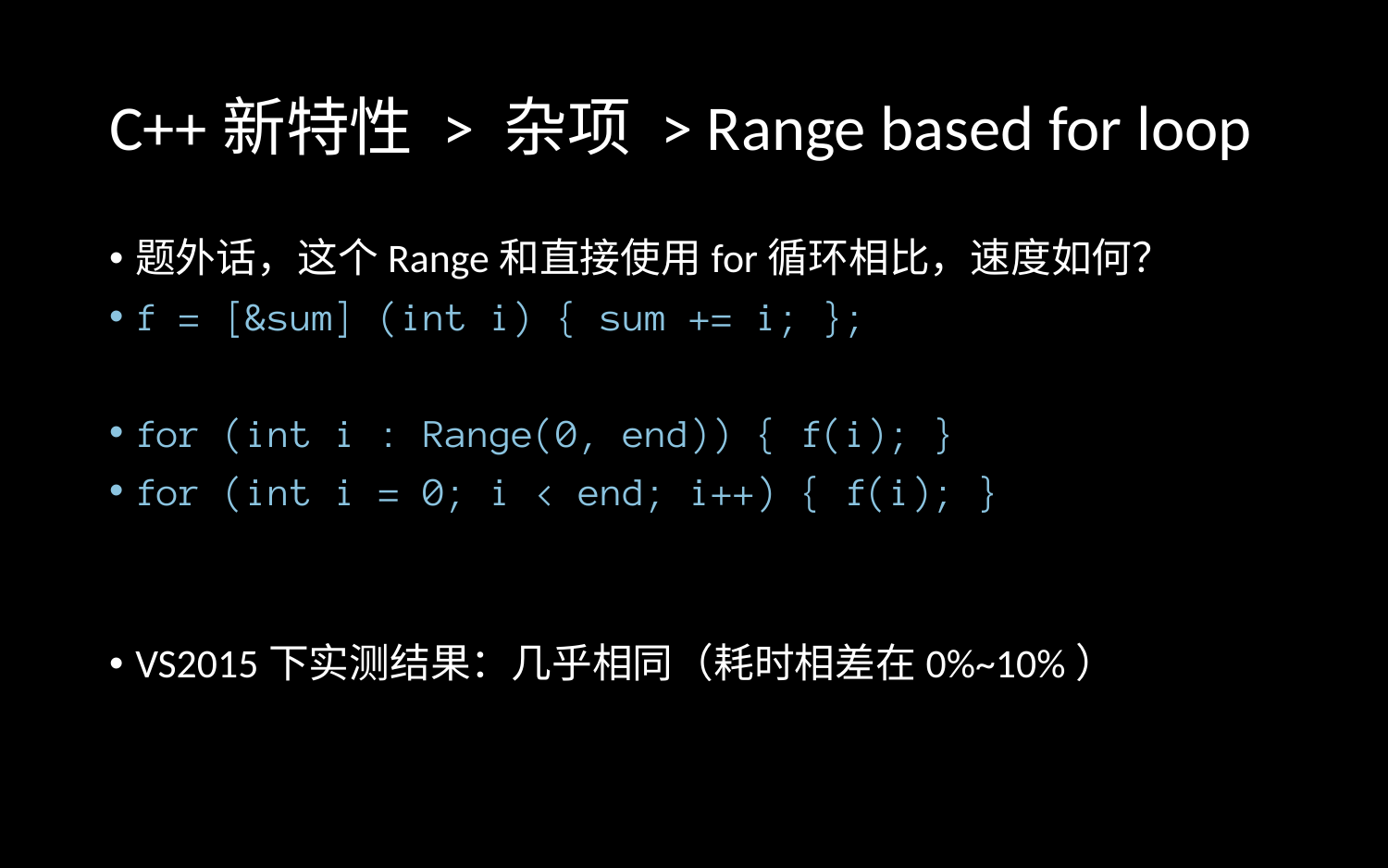

# C++新特性 > 杂项 > Range based for loop
题外话，这个Range和直接使用for循环相比，速度如何？
f = [&sum] (int i) { sum += i; };

for (int i : Range(0, end)) { f(i); }
for (int i = 0; i < end; i++) { f(i); }

VS2015下实测结果：几乎相同（耗时相差在0%~10%）